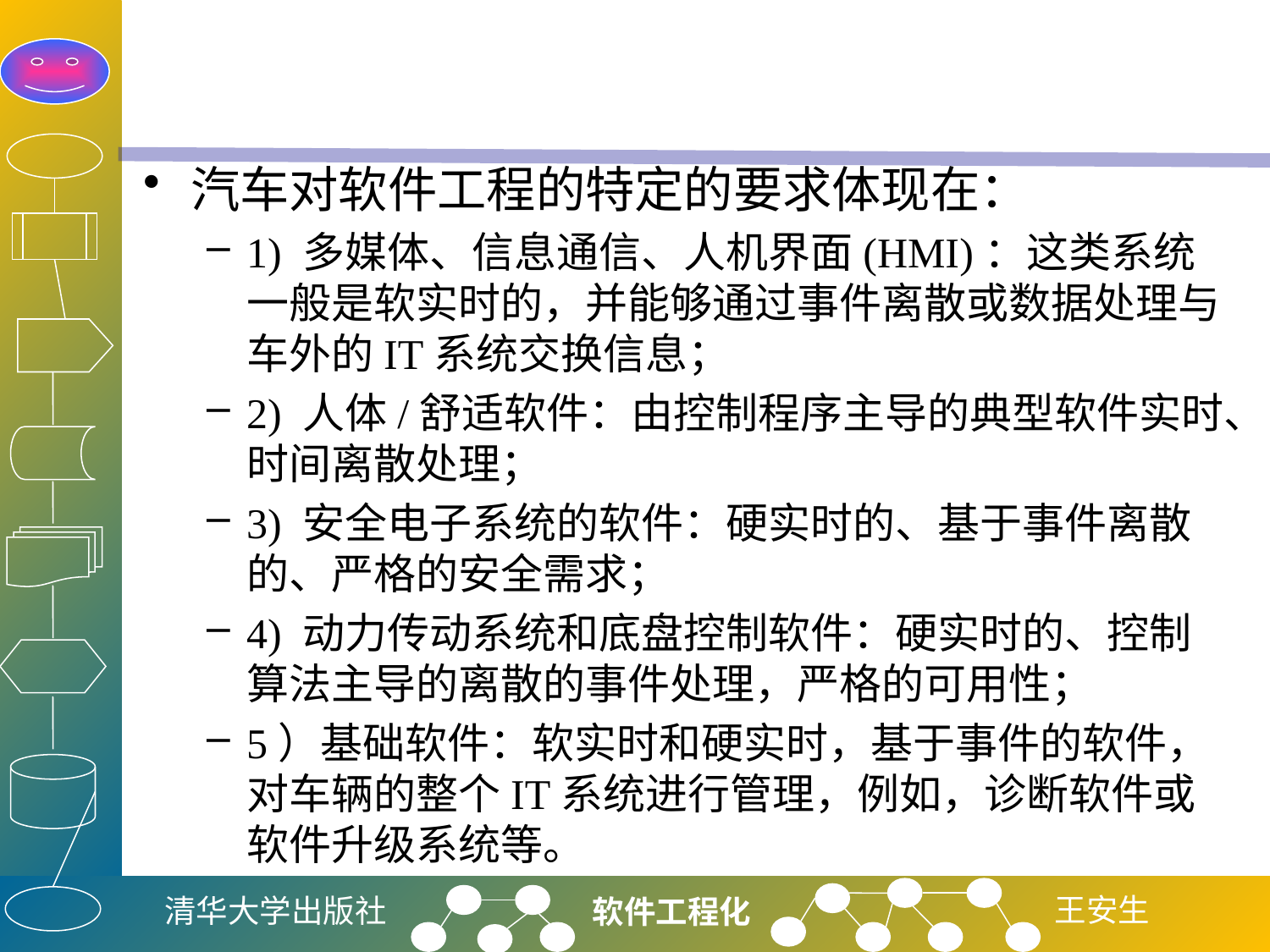

#
汽车对软件工程的特定的要求体现在：
1) 多媒体、信息通信、人机界面(HMI)：这类系统一般是软实时的，并能够通过事件离散或数据处理与车外的IT系统交换信息；
2) 人体/舒适软件：由控制程序主导的典型软件实时、时间离散处理；
3) 安全电子系统的软件：硬实时的、基于事件离散的、严格的安全需求；
4) 动力传动系统和底盘控制软件：硬实时的、控制算法主导的离散的事件处理，严格的可用性；
5）基础软件：软实时和硬实时，基于事件的软件，对车辆的整个IT系统进行管理，例如，诊断软件或软件升级系统等。